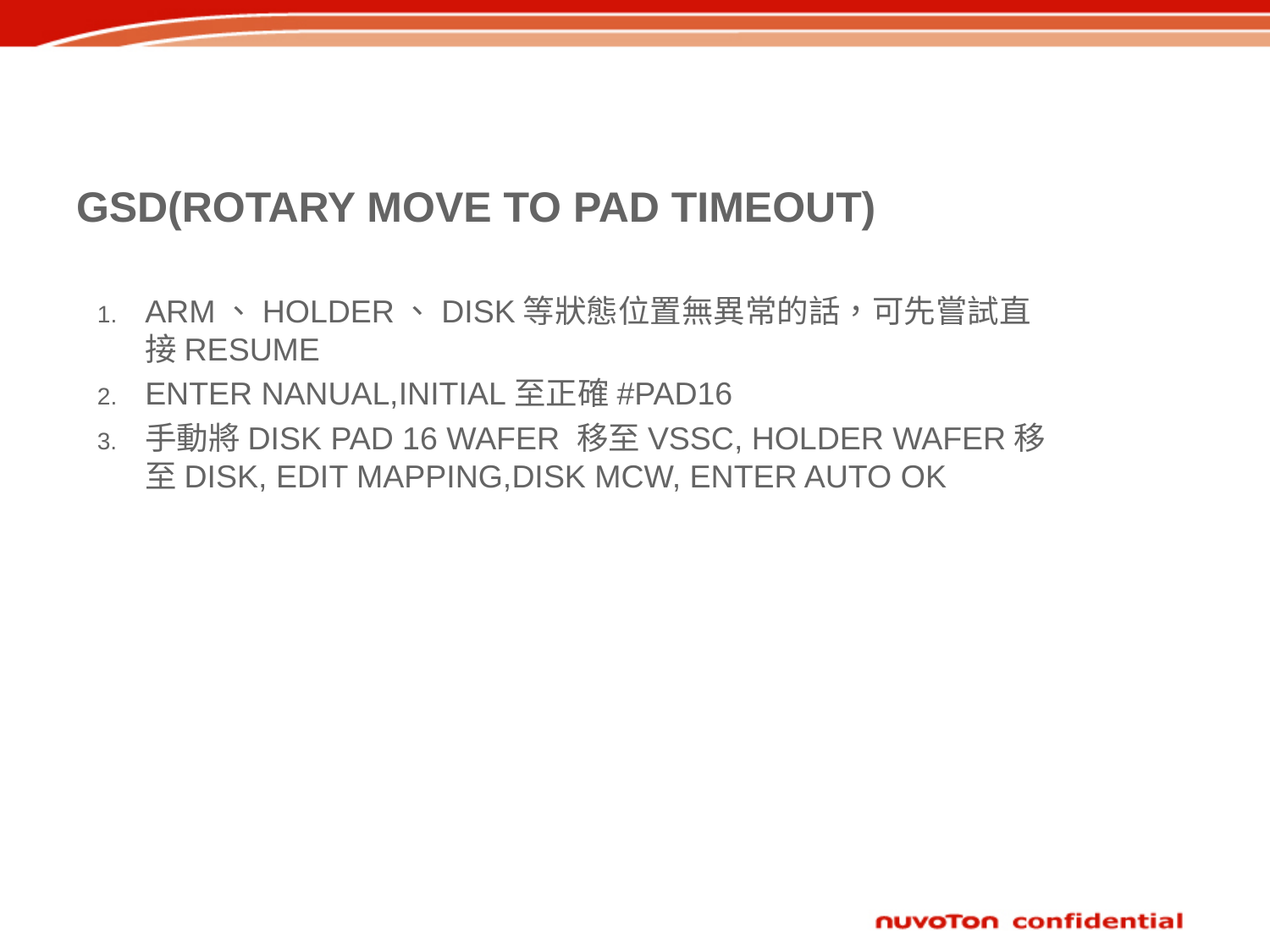

# GSD(ROTARY MOVE TO PAD TIMEOUT)
ARM、HOLDER、DISK等狀態位置無異常的話，可先嘗試直接RESUME
ENTER NANUAL,INITIAL至正確#PAD16
手動將DISK PAD 16 WAFER 移至VSSC, HOLDER WAFER移至DISK, EDIT MAPPING,DISK MCW, ENTER AUTO OK